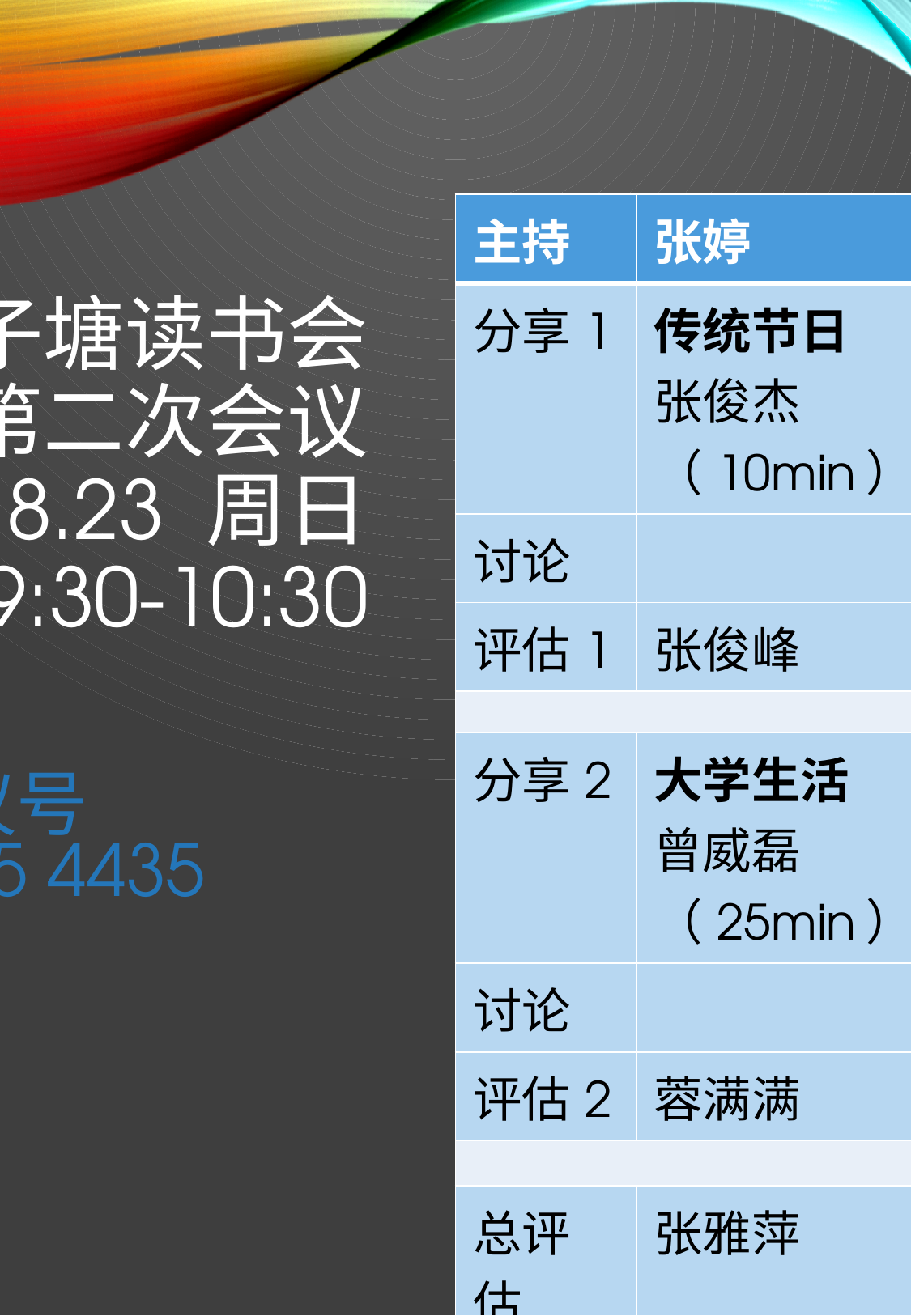

| 主持 | 张婷 |
| --- | --- |
| 分享1 | 传统节日 张俊杰（10min） |
| 讨论 |  |
| 评估1 | 张俊峰 |
|  |  |
| 分享2 | 大学生活 曾威磊 （25min） |
| 讨论 |  |
| 评估2 | 蓉满满 |
|  |  |
| 总评估 | 张雅萍 |
# 石子塘读书会 第二次会议 8.23 周日 上午9:30-10:30
腾讯会议号
505 0475 4435